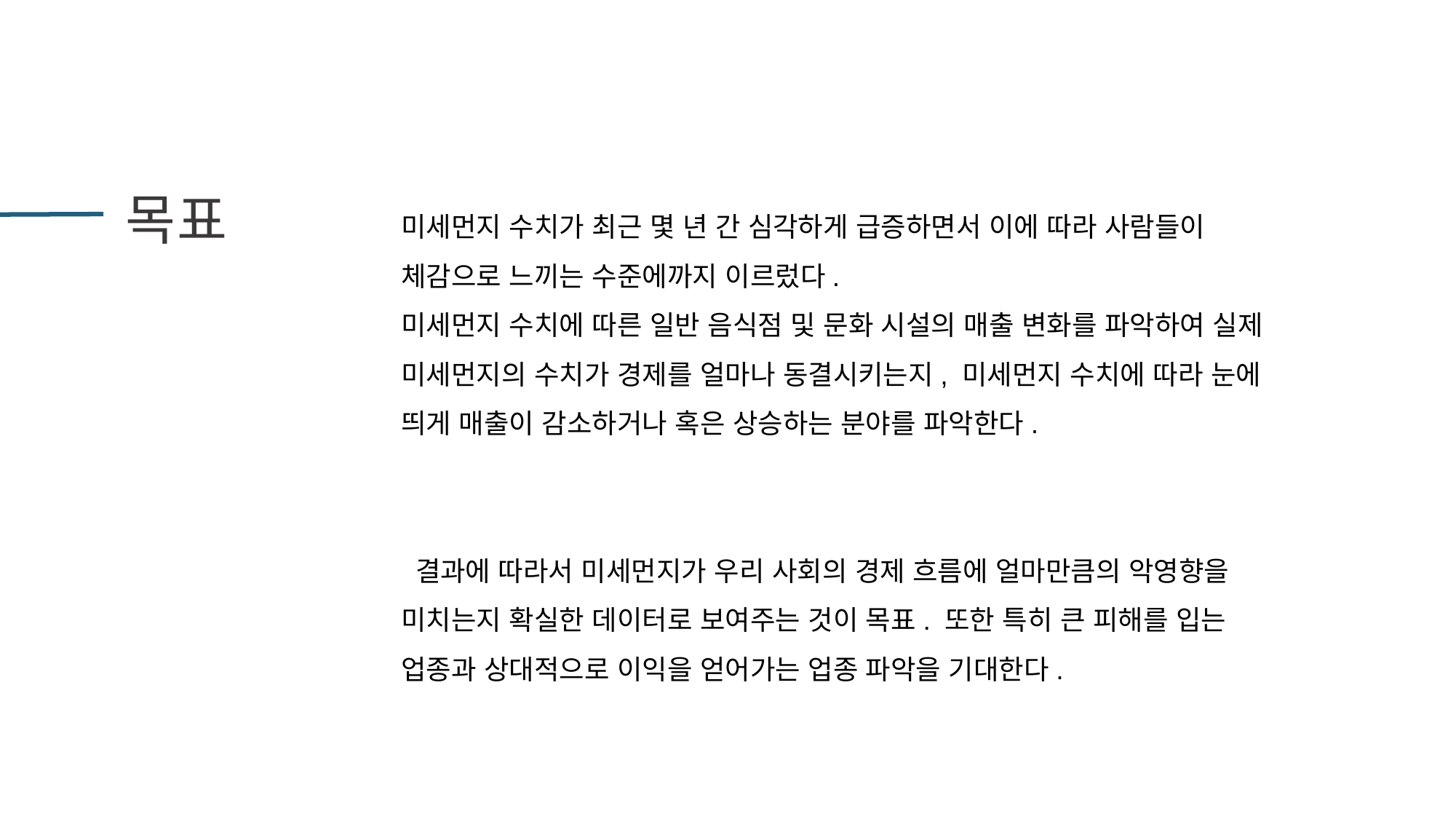

목표
미세먼지 수치가 최근 몇 년 간 심각하게 급증하면서 이에 따라 사람들이 체감으로 느끼는 수준에까지 이르렀다.
미세먼지 수치에 따른 일반 음식점 및 문화 시설의 매출 변화를 파악하여 실제 미세먼지의 수치가 경제를 얼마나 동결시키는지, 미세먼지 수치에 따라 눈에 띄게 매출이 감소하거나 혹은 상승하는 분야를 파악한다.

 결과에 따라서 미세먼지가 우리 사회의 경제 흐름에 얼마만큼의 악영향을 미치는지 확실한 데이터로 보여주는 것이 목표. 또한 특히 큰 피해를 입는 업종과 상대적으로 이익을 얻어가는 업종 파악을 기대한다.